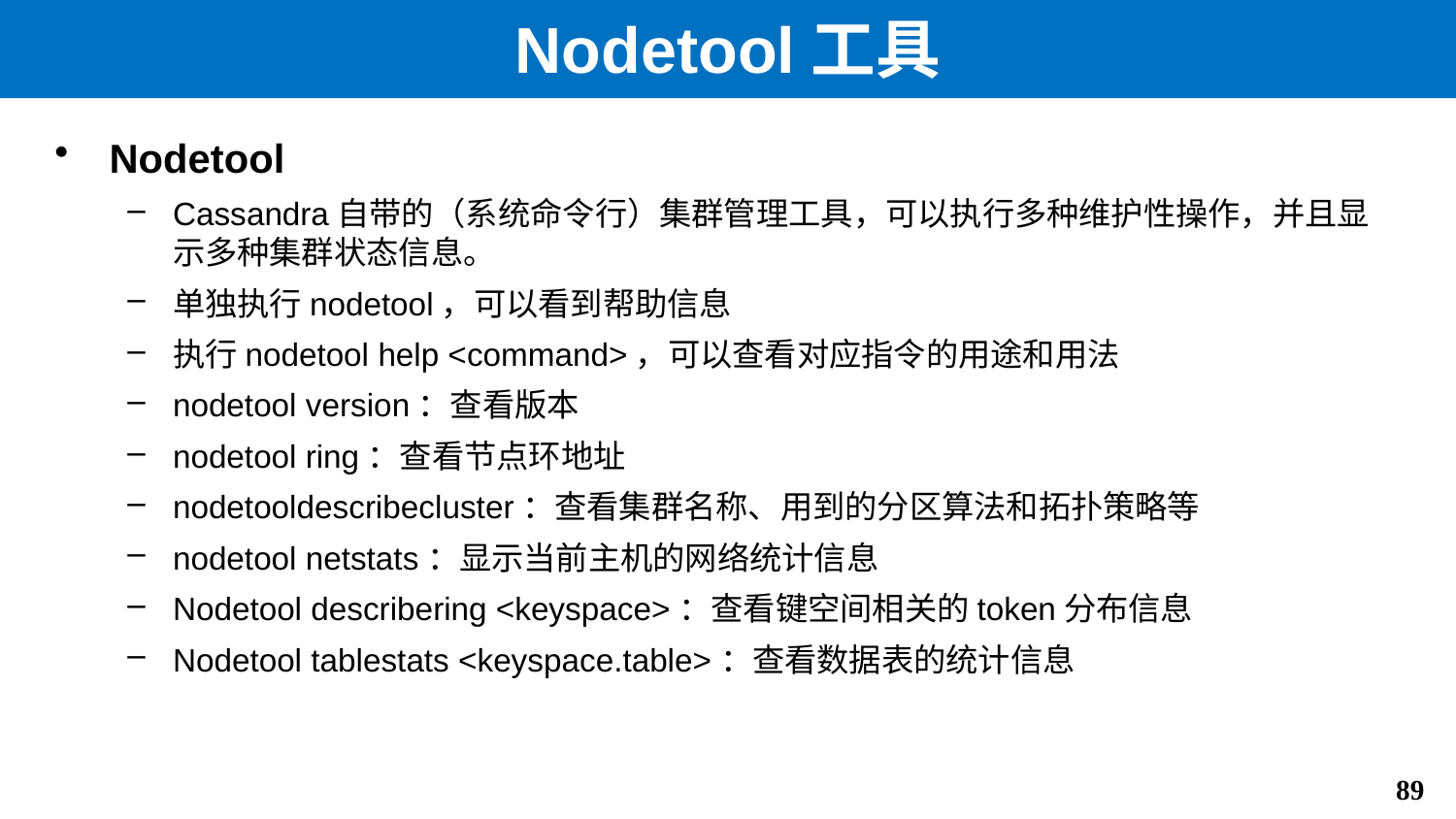

# Nodetool工具
Nodetool
Cassandra自带的（系统命令行）集群管理工具，可以执行多种维护性操作，并且显示多种集群状态信息。
单独执行nodetool，可以看到帮助信息
执行nodetool help <command>，可以查看对应指令的用途和用法
nodetool version：查看版本
nodetool ring：查看节点环地址
nodetooldescribecluster：查看集群名称、用到的分区算法和拓扑策略等
nodetool netstats：显示当前主机的网络统计信息
Nodetool describering <keyspace>：查看键空间相关的token分布信息
Nodetool tablestats <keyspace.table>：查看数据表的统计信息